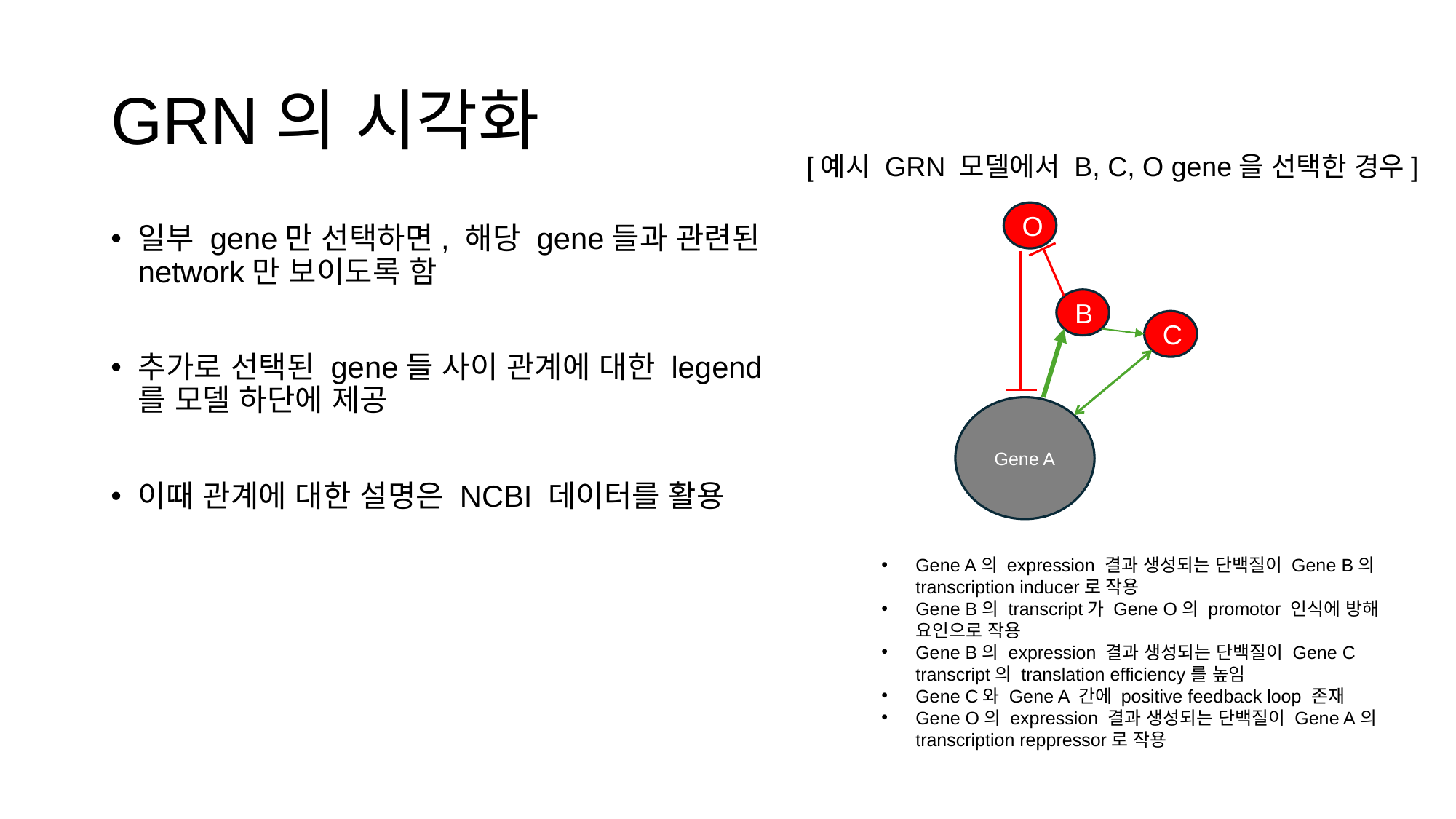

# GRN의 시각화
[예시 GRN 모델에서 B, C, O gene을 선택한 경우]
O
B
C
Gene A
일부 gene만 선택하면, 해당 gene들과 관련된 network만 보이도록 함

추가로 선택된 gene들 사이 관계에 대한 legend를 모델 하단에 제공

이때 관계에 대한 설명은 NCBI 데이터를 활용
Gene A의 expression 결과 생성되는 단백질이 Gene B의 transcription inducer로 작용
Gene B의 transcript가 Gene O의 promotor 인식에 방해 요인으로 작용
Gene B의 expression 결과 생성되는 단백질이 Gene C transcript의 translation efficiency를 높임
Gene C와 Gene A 간에 positive feedback loop 존재
Gene O의 expression 결과 생성되는 단백질이 Gene A의 transcription reppressor로 작용